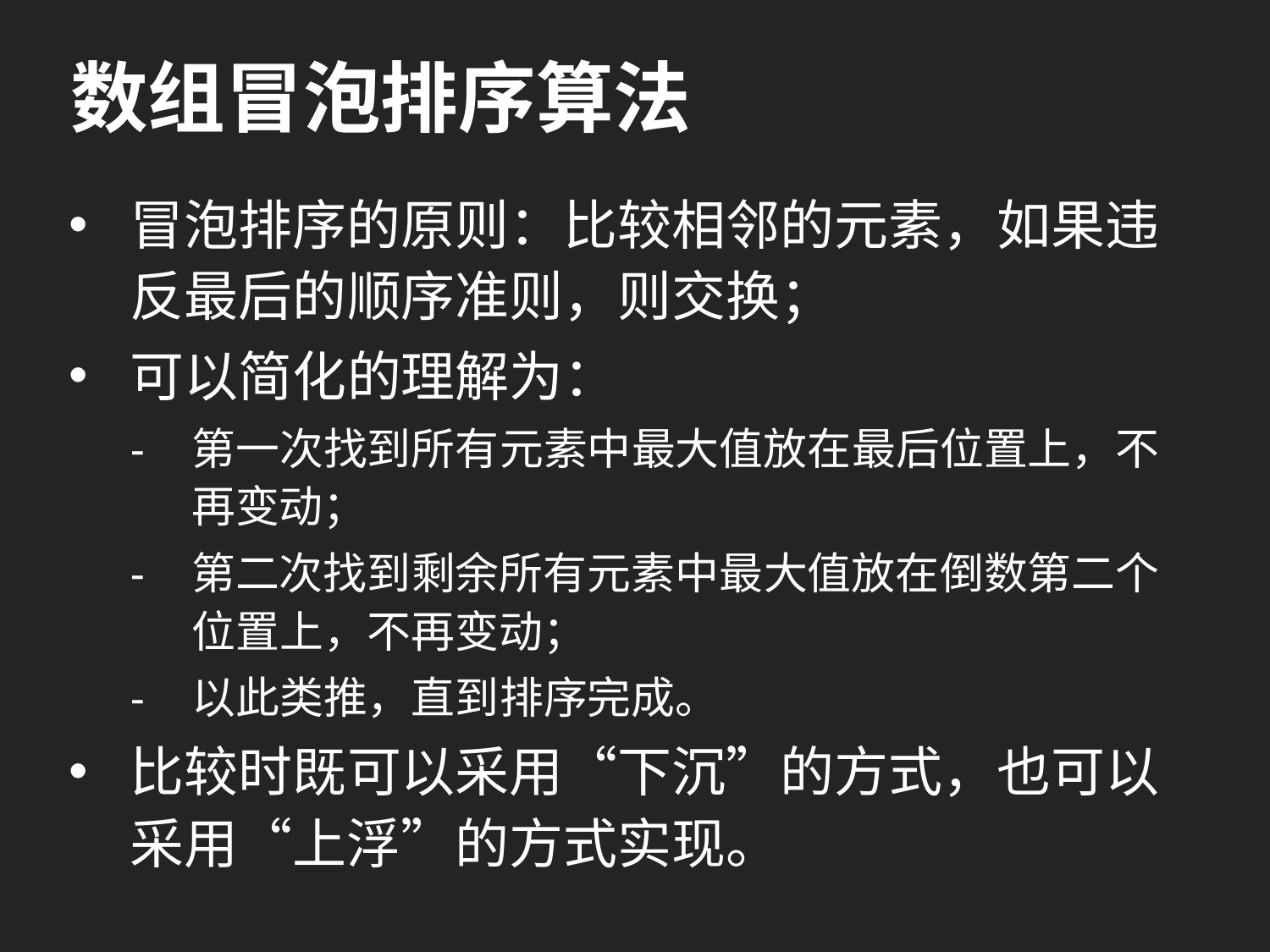

# 数组冒泡排序算法
冒泡排序的原则：比较相邻的元素，如果违反最后的顺序准则，则交换；
可以简化的理解为：
- 	第一次找到所有元素中最大值放在最后位置上，不再变动；
-	第二次找到剩余所有元素中最大值放在倒数第二个位置上，不再变动；
-	以此类推，直到排序完成。
比较时既可以采用“下沉”的方式，也可以采用“上浮”的方式实现。